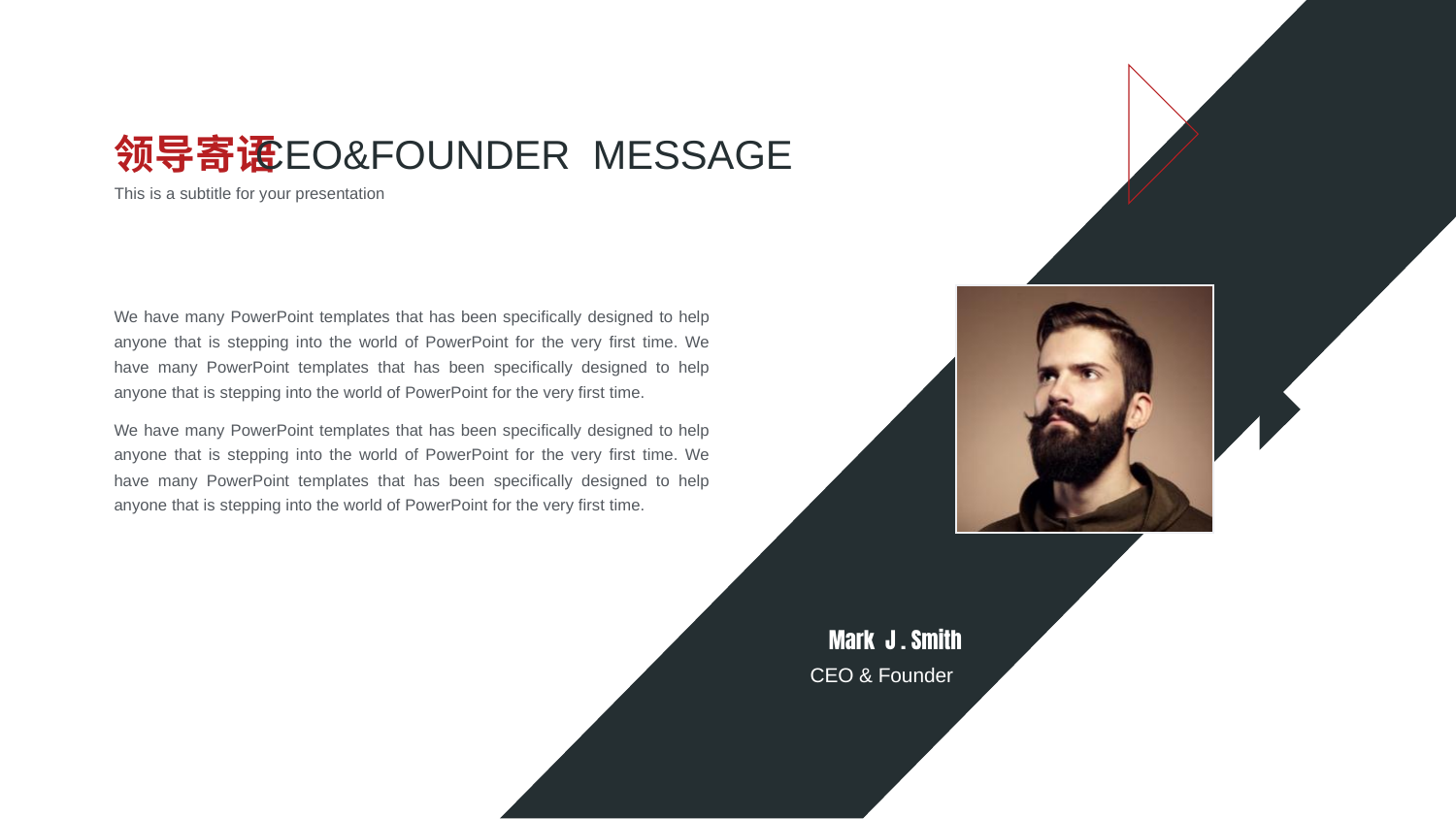

领导寄语
CEO&FOUNDER  MESSAGE
This is a subtitle for your presentation

We have many PowerPoint templates that has been specifically designed to help anyone that is stepping into the world of PowerPoint for the very first time. We have many PowerPoint templates that has been specifically designed to help anyone that is stepping into the world of PowerPoint for the very first time.
We have many PowerPoint templates that has been specifically designed to help anyone that is stepping into the world of PowerPoint for the very first time. We have many PowerPoint templates that has been specifically designed to help anyone that is stepping into the world of PowerPoint for the very first time.

Mark  J . Smith
CEO & Founder